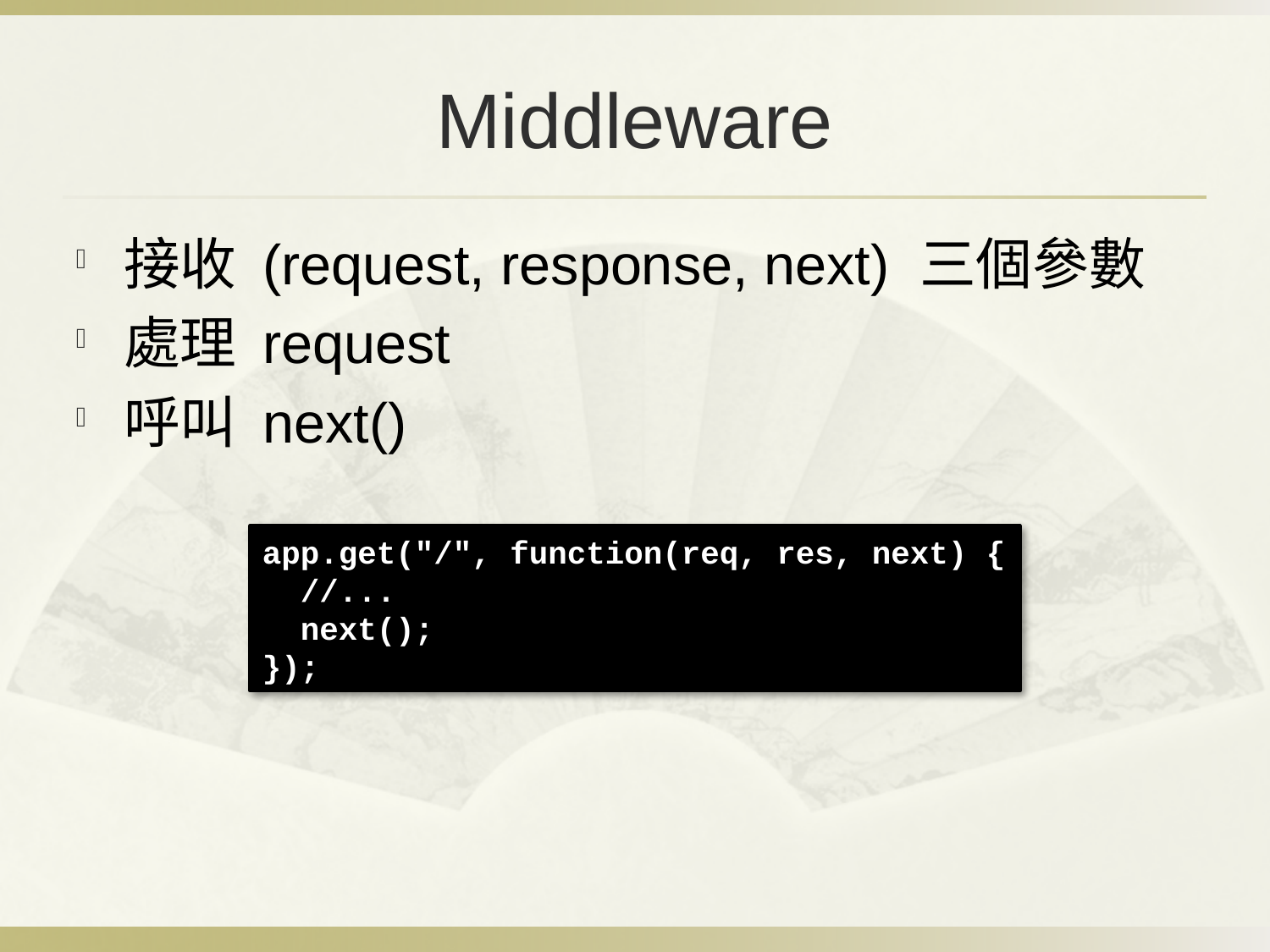

# Middleware
接收 (request, response, next) 三個參數
處理 request
呼叫 next()
app.get("/", function(req, res, next) {
  //...
  next();
});